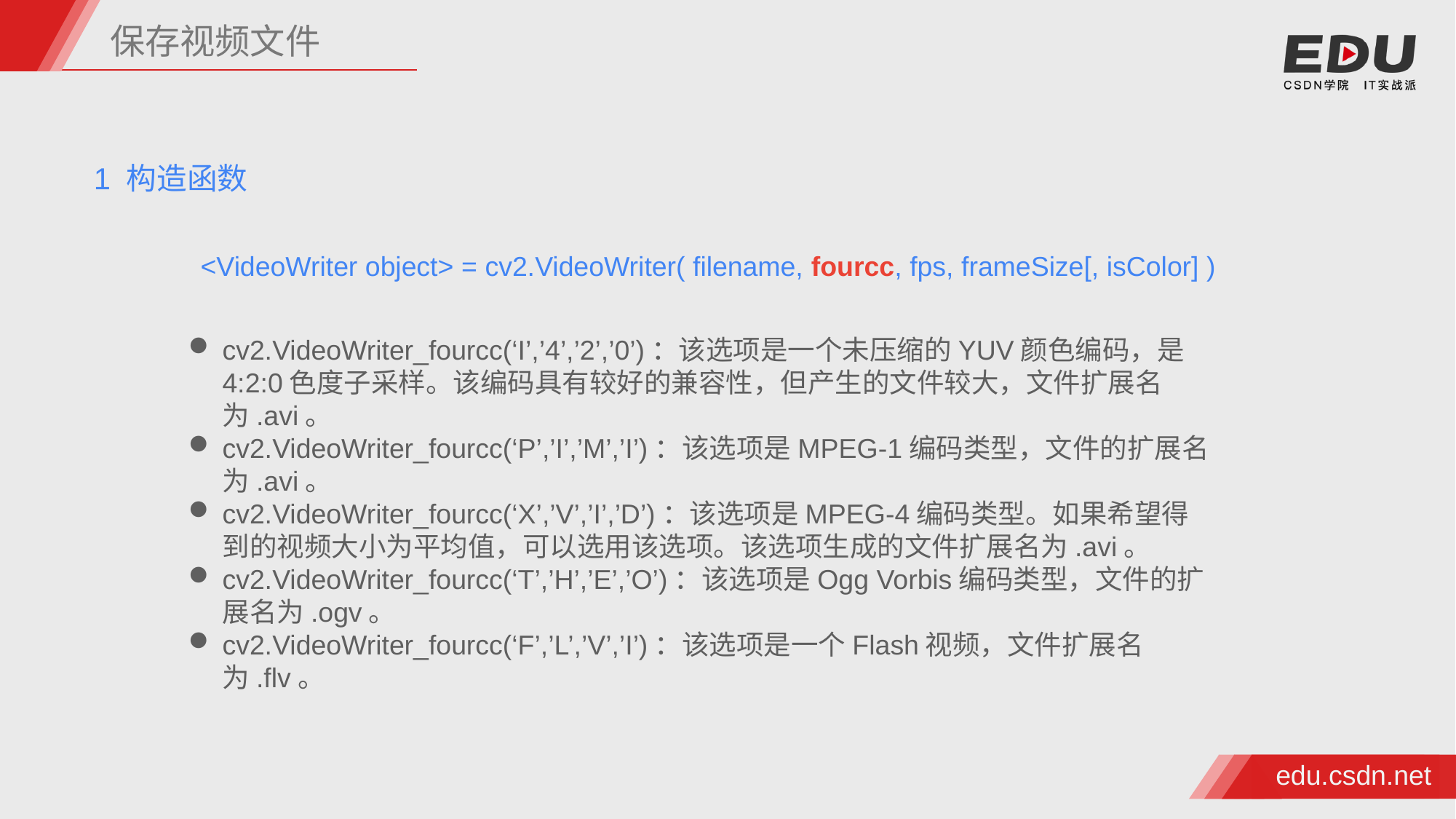

保存视频文件
1 构造函数
<VideoWriter object> = cv2.VideoWriter( filename, fourcc, fps, frameSize[, isColor] )
cv2.VideoWriter_fourcc(‘I’,’4’,’2’,’0’)：该选项是一个未压缩的YUV颜色编码，是4:2:0色度子采样。该编码具有较好的兼容性，但产生的文件较大，文件扩展名为.avi。
cv2.VideoWriter_fourcc(‘P’,’I’,’M’,’I’)：该选项是MPEG-1编码类型，文件的扩展名为.avi。
cv2.VideoWriter_fourcc(‘X’,’V’,’I’,’D’)：该选项是MPEG-4编码类型。如果希望得到的视频大小为平均值，可以选用该选项。该选项生成的文件扩展名为.avi。
cv2.VideoWriter_fourcc(‘T’,’H’,’E’,’O’)：该选项是Ogg Vorbis编码类型，文件的扩展名为.ogv。
cv2.VideoWriter_fourcc(‘F’,’L’,’V’,’I’)：该选项是一个Flash视频，文件扩展名为.flv。